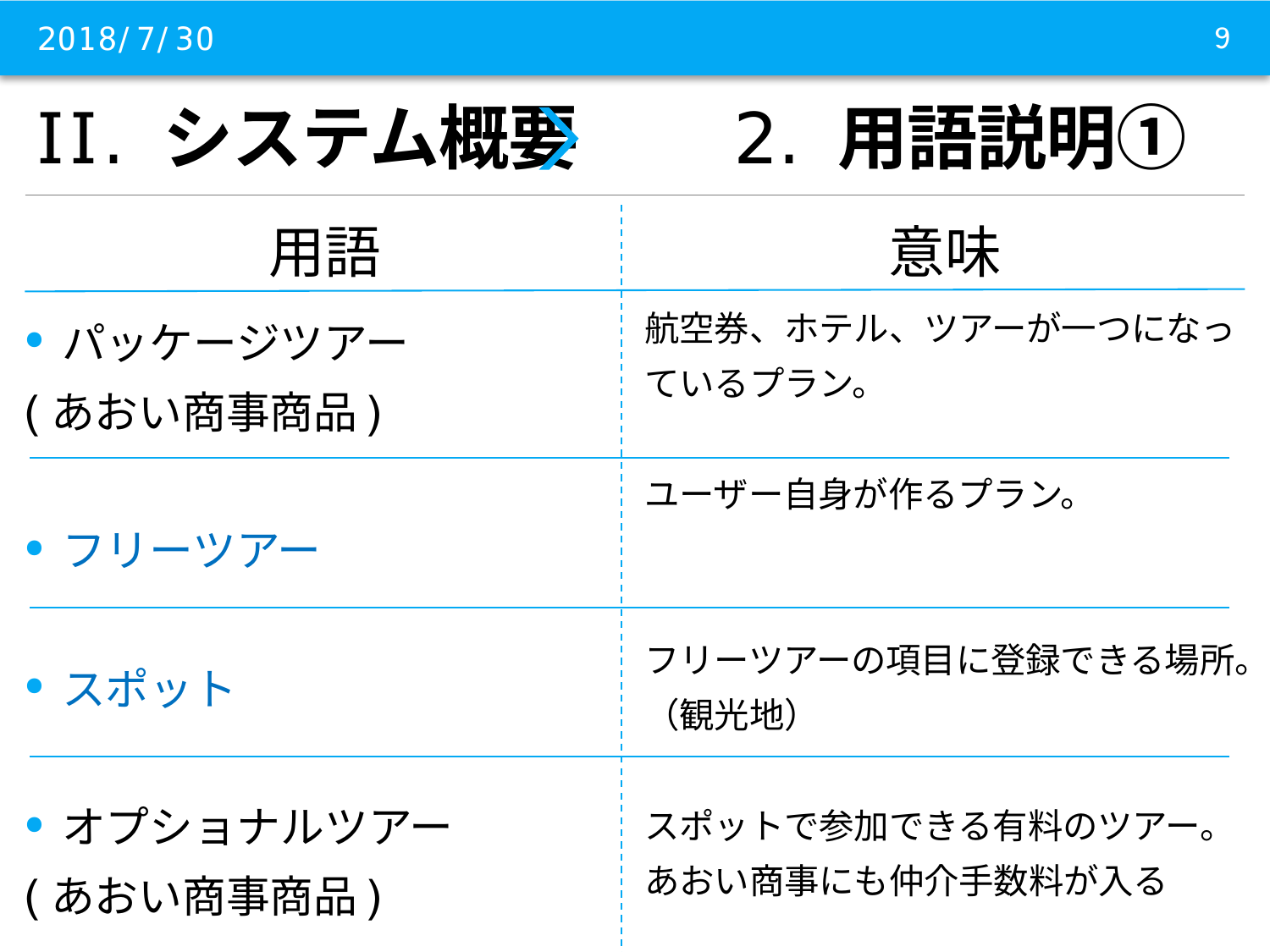

2018/7/30
9
# II. システム概要　　2. 用語説明①

用語
意味
航空券、ホテル、ツアーが一つになっ
ているプラン。

ユーザー自身が作るプラン。

フリーツアーの項目に登録できる場所。
（観光地）

スポットで参加できる有料のツアー。
あおい商事にも仲介手数料が入る
 パッケージツアー
(あおい商事商品)

 フリーツアー

 スポット

 オプショナルツアー
(あおい商事商品)